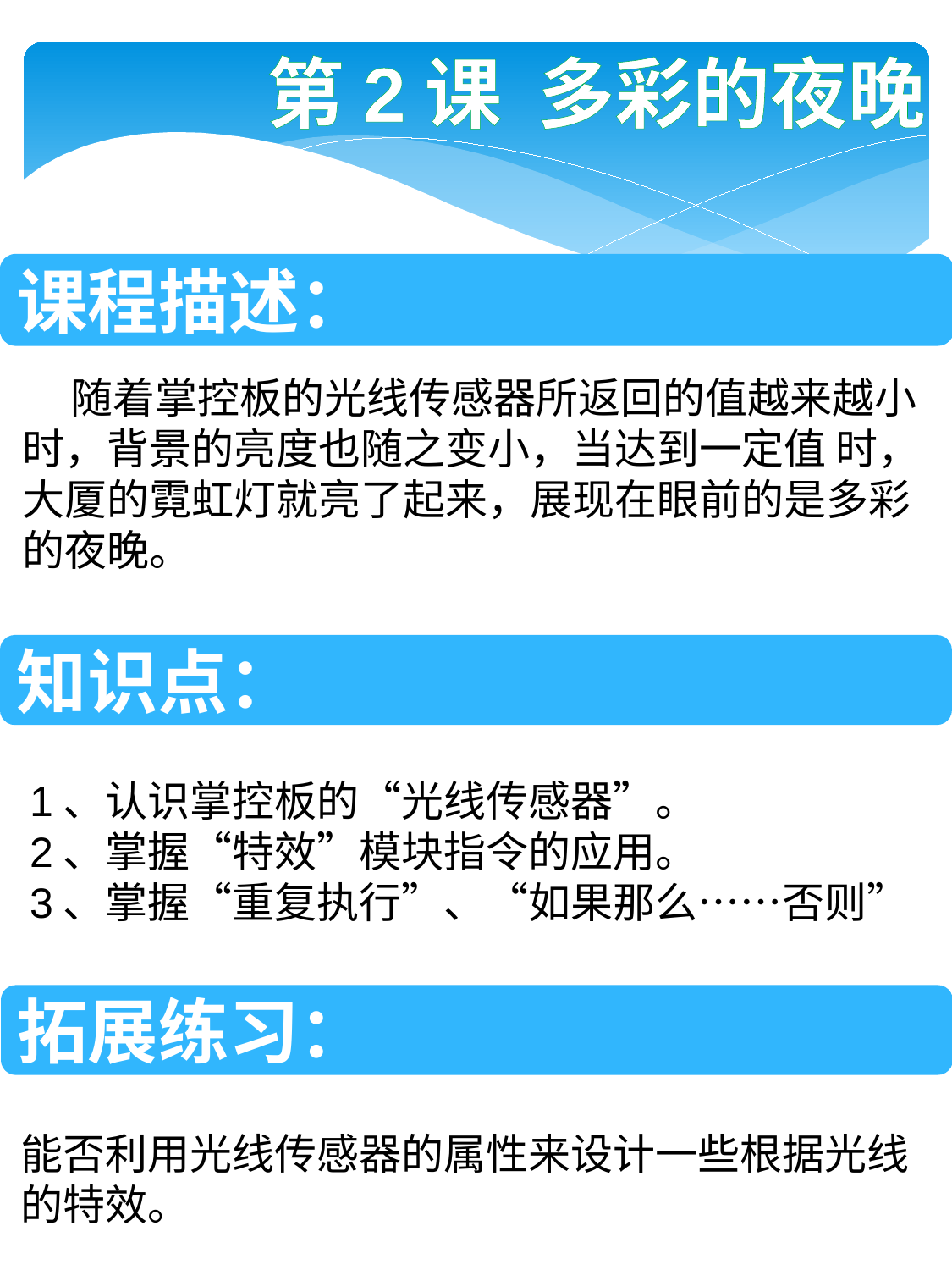

第2课  多彩的夜晚
课程描述：
    随着掌控板的光线传感器所返回的值越来越小时，背景的亮度也随之变小，当达到一定值 时，大厦的霓虹灯就亮了起来，展现在眼前的是多彩的夜晚。

知识点：
1、认识掌控板的“光线传感器”。
2、掌握“特效”模块指令的应用。
3、掌握“重复执行”、“如果那么……否则”
拓展练习：
能否利用光线传感器的属性来设计一些根据光线的特效。